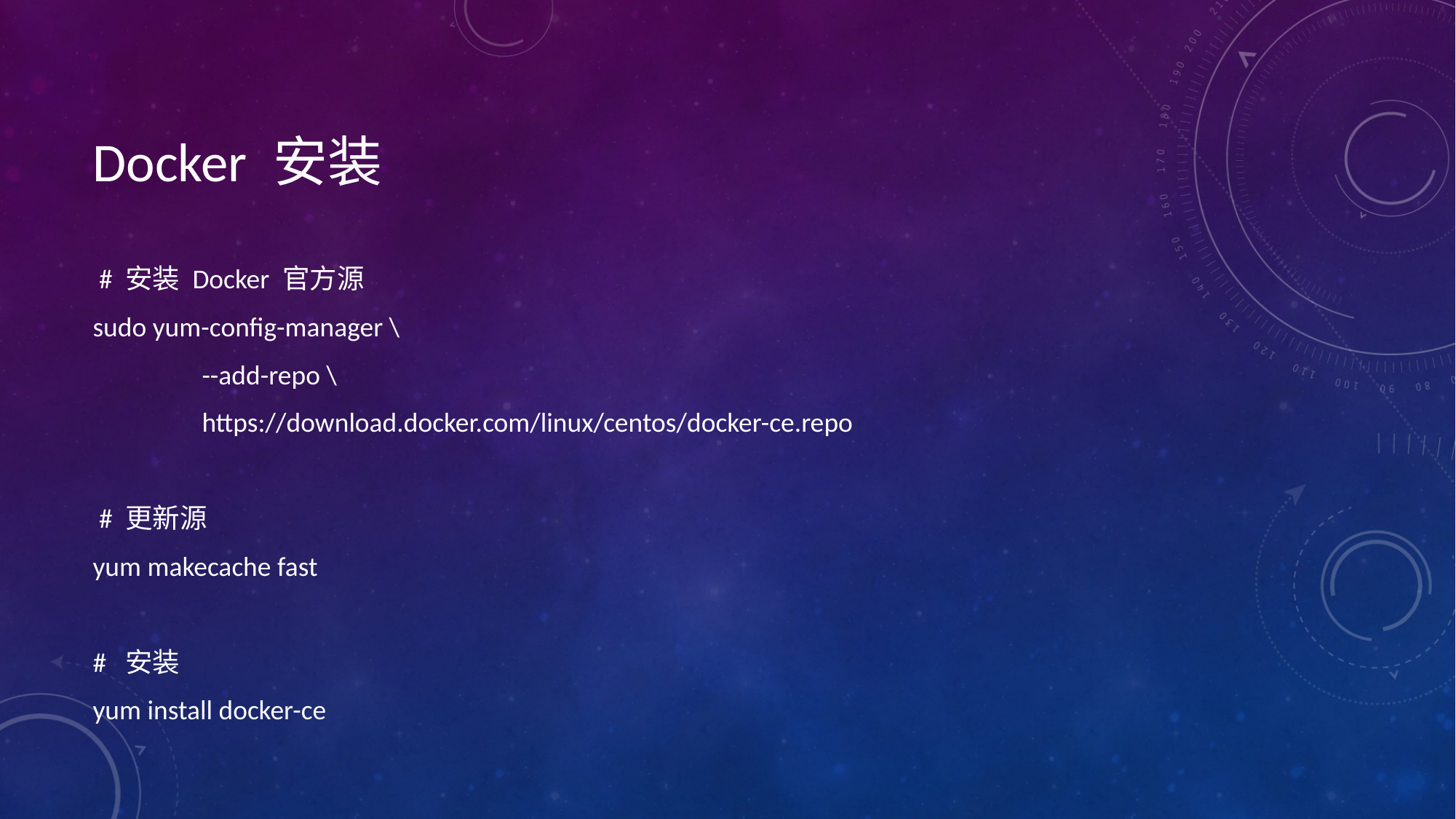

# Docker 安装
 # 安装 Docker 官方源
sudo yum-config-manager \
	--add-repo \
	https://download.docker.com/linux/centos/docker-ce.repo

 # 更新源
yum makecache fast

#  安装
yum install docker-ce